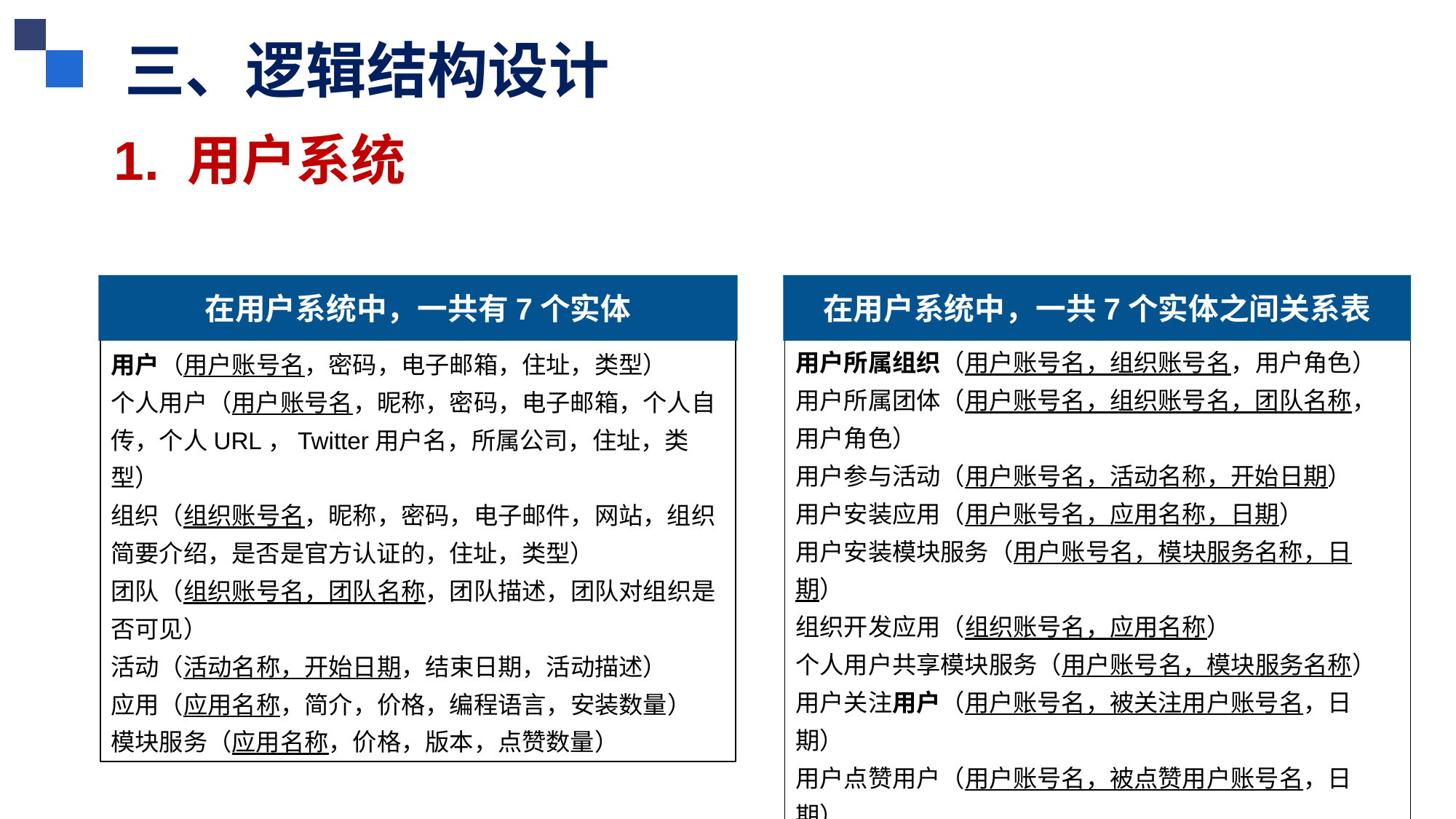

三、逻辑结构设计

1. 用户系统
在用户系统中，一共有7个实体

用户（用户账号名，密码，电子邮箱，住址，类型）个人用户（用户账号名，昵称，密码，电子邮箱，个人自传，个人URL，Twitter用户名，所属公司，住址，类型） 组织（组织账号名，昵称，密码，电子邮件，网站，组织简要介绍，是否是官方认证的，住址，类型）团队（组织账号名，团队名称，团队描述，团队对组织是否可见）活动（活动名称，开始日期，结束日期，活动描述）应用（应用名称，简介，价格，编程语言，安装数量）模块服务（应用名称，价格，版本，点赞数量）
在用户系统中，一共7个实体之间关系表

用户所属组织（用户账号名，组织账号名，用户角色）用户所属团体（用户账号名，组织账号名，团队名称，用户角色）用户参与活动（用户账号名，活动名称，开始日期）用户安装应用（用户账号名，应用名称，日期）用户安装模块服务（用户账号名，模块服务名称，日期）组织开发应用（组织账号名，应用名称）个人用户共享模块服务（用户账号名，模块服务名称）用户关注用户（用户账号名，被关注用户账号名，日期）用户点赞用户（用户账号名，被点赞用户账号名，日期）